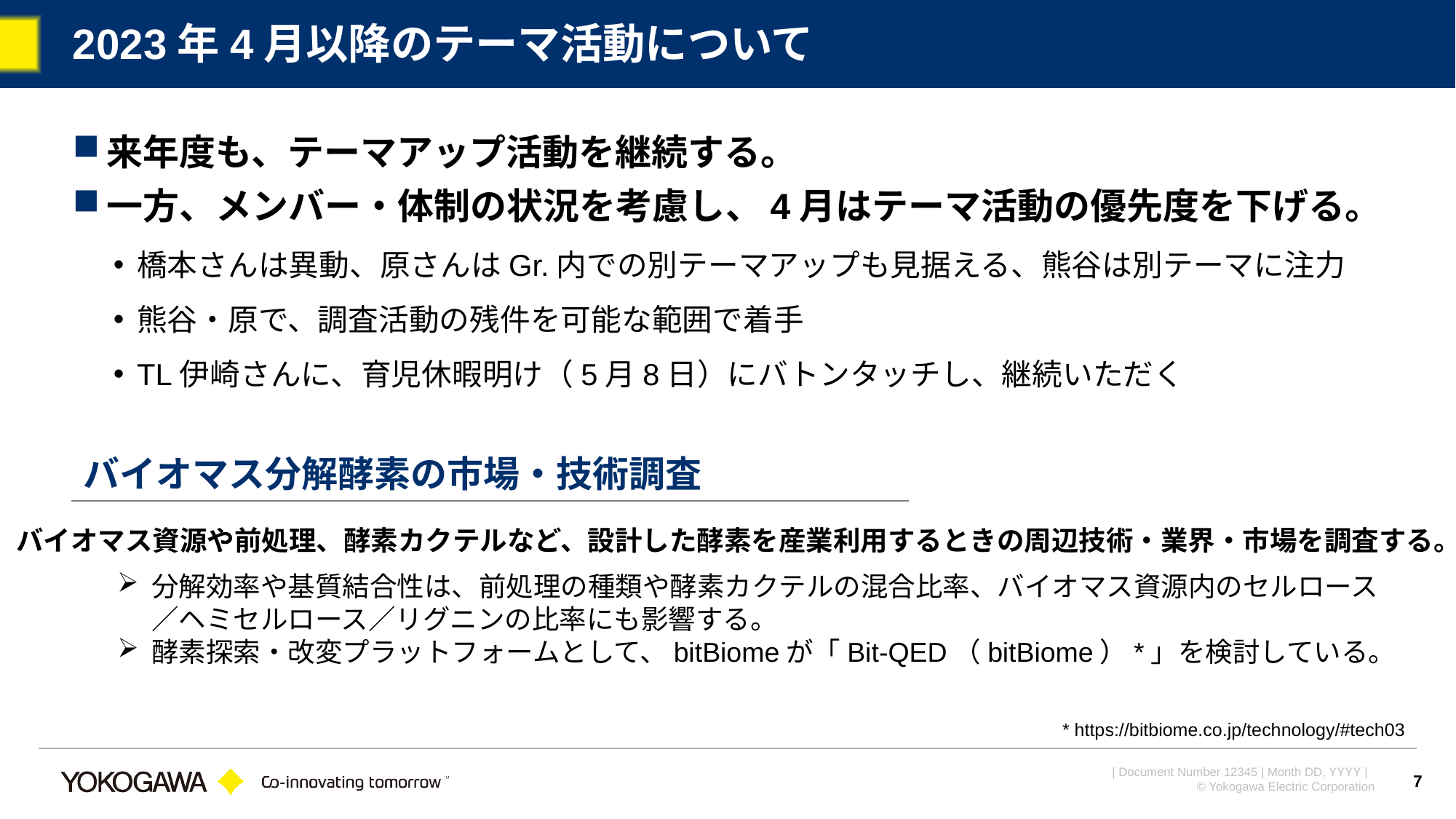

# 2023年4月以降のテーマ活動について
来年度も、テーマアップ活動を継続する。
一方、メンバー・体制の状況を考慮し、4月はテーマ活動の優先度を下げる。
橋本さんは異動、原さんはGr.内での別テーマアップも見据える、熊谷は別テーマに注力
熊谷・原で、調査活動の残件を可能な範囲で着手
TL伊崎さんに、育児休暇明け（5月8日）にバトンタッチし、継続いただく
バイオマス分解酵素の市場・技術調査
バイオマス資源や前処理、酵素カクテルなど、設計した酵素を産業利用するときの周辺技術・業界・市場を調査する。
分解効率や基質結合性は、前処理の種類や酵素カクテルの混合比率、バイオマス資源内のセルロース／ヘミセルロース／リグニンの比率にも影響する。
酵素探索・改変プラットフォームとして、bitBiomeが「Bit-QED（bitBiome）*」を検討している。
* https://bitbiome.co.jp/technology/#tech03
7